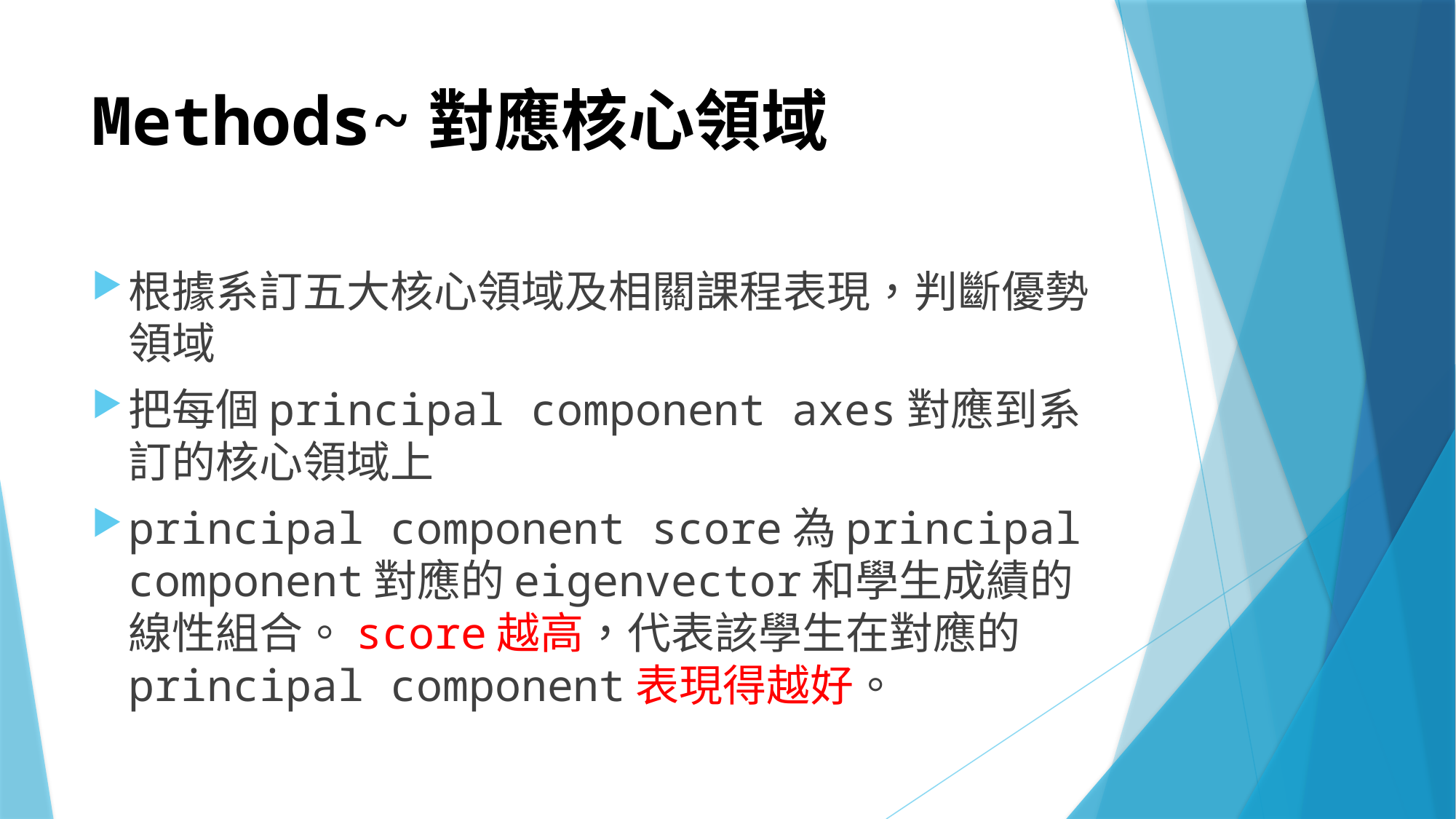

# Methods~對應核心領域
根據系訂五大核心領域及相關課程表現，判斷優勢領域
把每個principal component axes對應到系訂的核心領域上
principal component score為principal component對應的eigenvector和學生成績的線性組合。score越高，代表該學生在對應的principal component表現得越好。